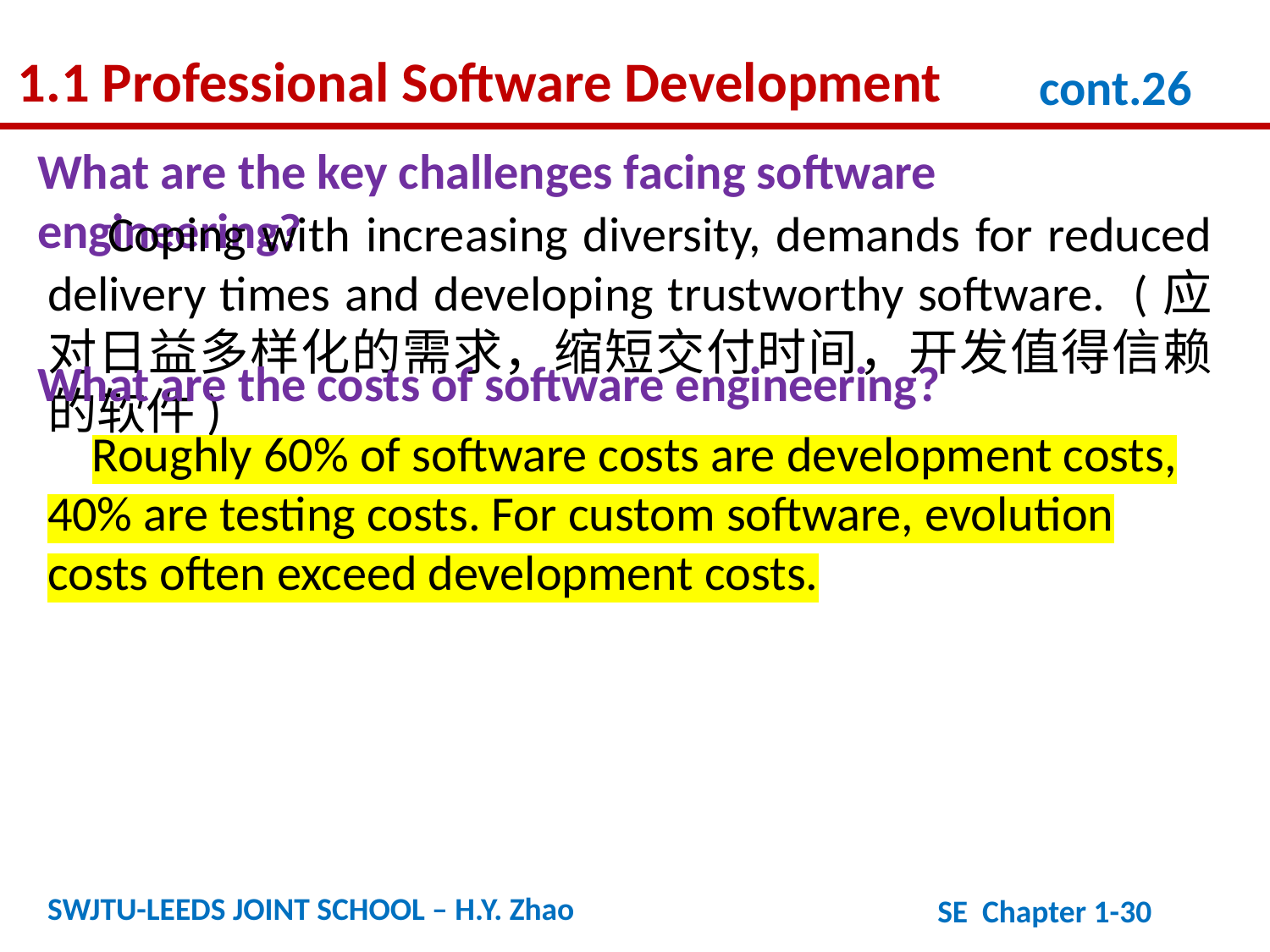

1.1 Professional Software Development
cont.26
What are the key challenges facing software engineering?
    Coping with increasing diversity, demands for reduced delivery times and developing trustworthy software.  (应对日益多样化的需求，缩短交付时间，开发值得信赖的软件)
What are the costs of software engineering?
    Roughly 60% of software costs are development costs, 40% are testing costs. For custom software, evolution costs often exceed development costs.
SWJTU-LEEDS JOINT SCHOOL – H.Y. Zhao
SE  Chapter 1-30